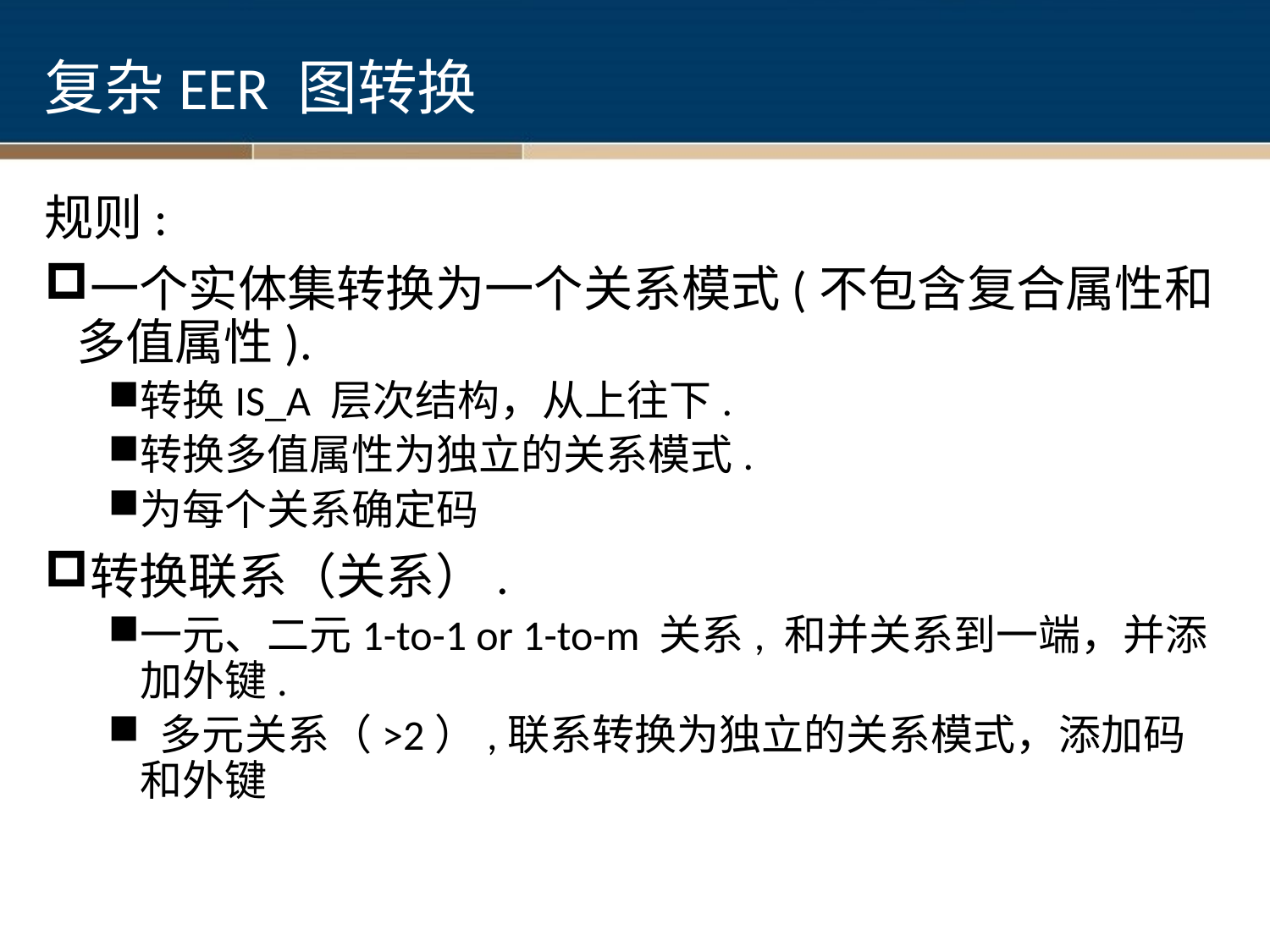

# 复杂EER 图转换
规则:
一个实体集转换为一个关系模式(不包含复合属性和多值属性).
转换IS_A 层次结构，从上往下.
转换多值属性为独立的关系模式.
为每个关系确定码
转换联系（关系）.
一元、二元1-to-1 or 1-to-m 关系, 和并关系到一端，并添加外键.
 多元关系（>2）,联系转换为独立的关系模式，添加码和外键